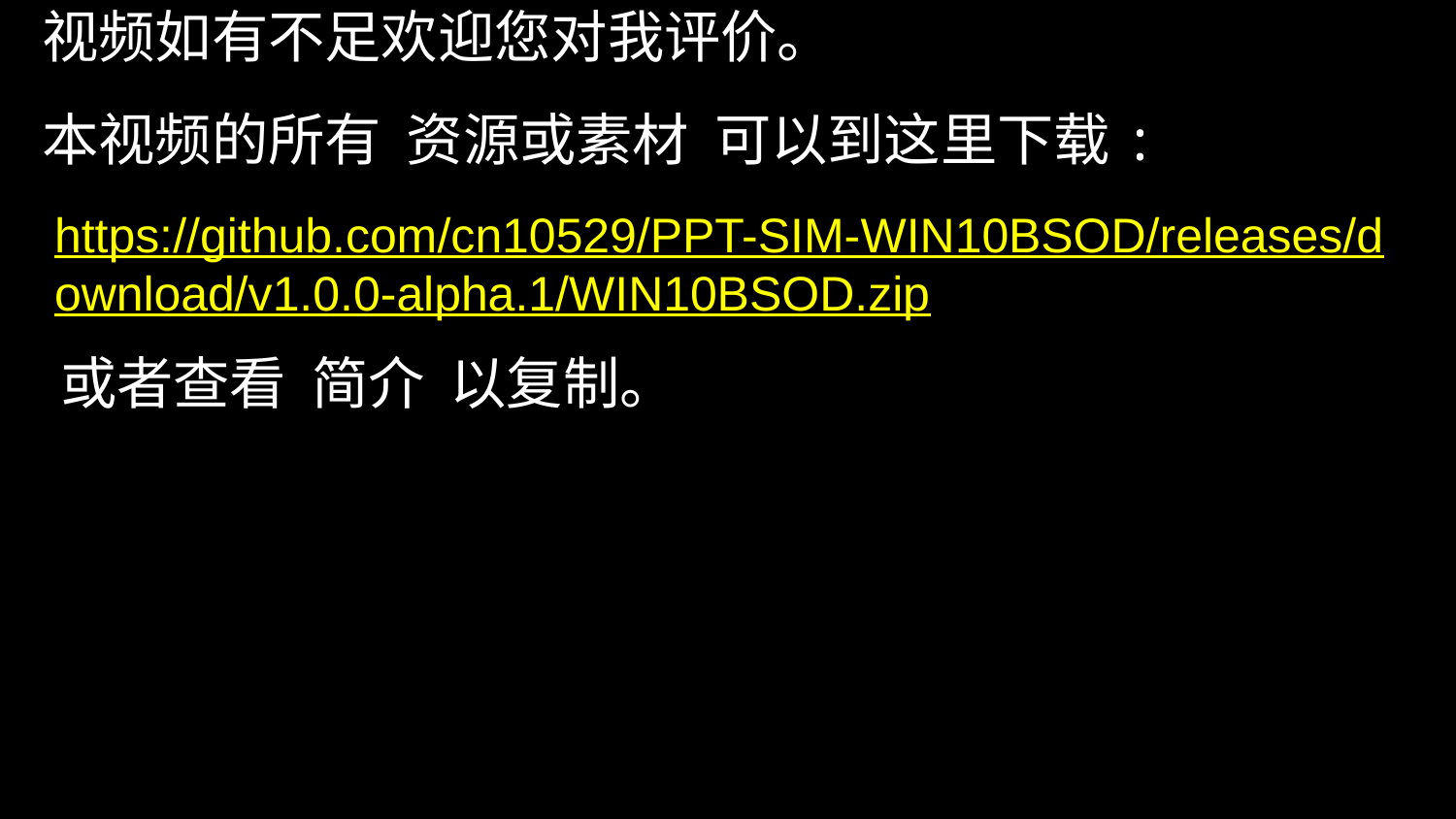

视频如有不足欢迎您对我评价。
  本视频的所有  资源或素材  可以到这里下载:
https://github.com/cn10529/PPT-SIM-WIN10BSOD/releases/d
ownload/v1.0.0-alpha.1/WIN10BSOD.zip
或者查看  简介  以复制。